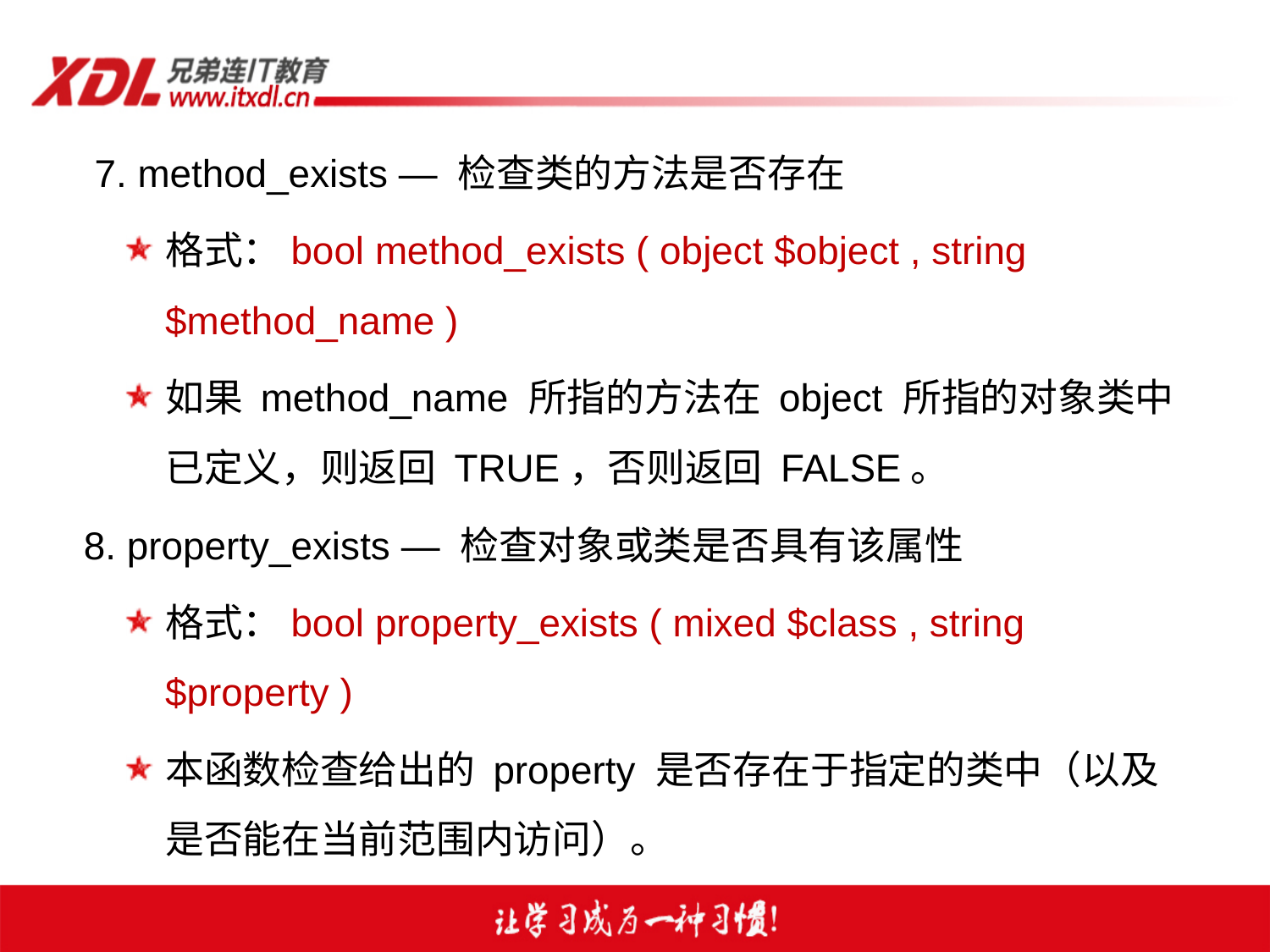

7. method_exists — 检查类的方法是否存在
格式：bool method_exists ( object $object , string $method_name )
如果 method_name 所指的方法在 object 所指的对象类中已定义，则返回 TRUE，否则返回 FALSE。
  8. property_exists — 检查对象或类是否具有该属性
格式：bool property_exists ( mixed $class , string $property )
本函数检查给出的 property 是否存在于指定的类中（以及是否能在当前范围内访问）。